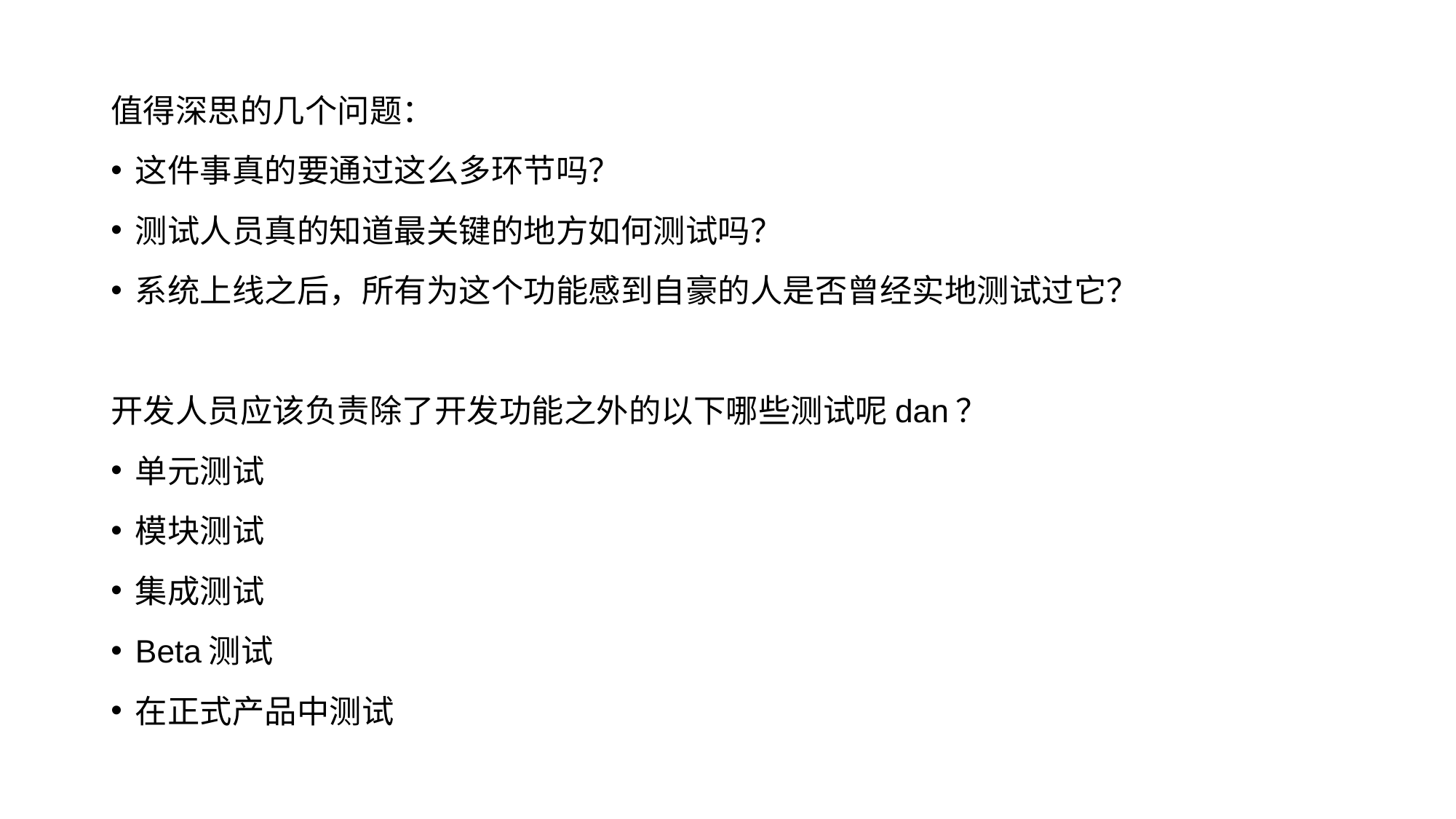

值得深思的几个问题：
这件事真的要通过这么多环节吗？
测试人员真的知道最关键的地方如何测试吗？
系统上线之后，所有为这个功能感到自豪的人是否曾经实地测试过它？

开发人员应该负责除了开发功能之外的以下哪些测试呢dan？
单元测试
模块测试
集成测试
Beta测试
在正式产品中测试